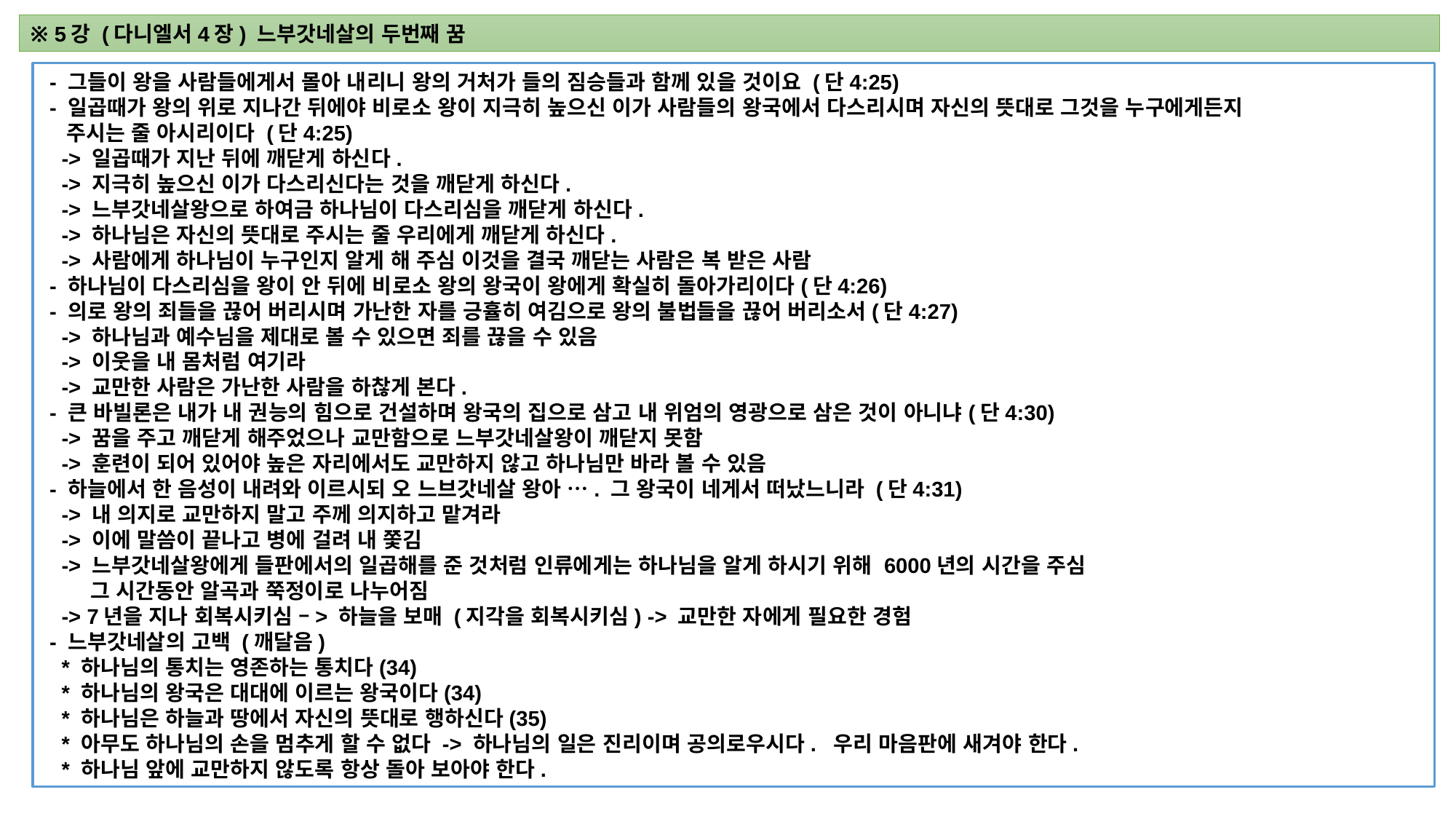

※ 5강 (다니엘서4장) 느부갓네살의 두번째 꿈
 - 그들이 왕을 사람들에게서 몰아 내리니 왕의 거처가 들의 짐승들과 함께 있을 것이요 (단4:25)
 - 일곱때가 왕의 위로 지나간 뒤에야 비로소 왕이 지극히 높으신 이가 사람들의 왕국에서 다스리시며 자신의 뜻대로 그것을 누구에게든지
   주시는 줄 아시리이다 (단4:25)
   -> 일곱때가 지난 뒤에 깨닫게 하신다.
   -> 지극히 높으신 이가 다스리신다는 것을 깨닫게 하신다.
   -> 느부갓네살왕으로 하여금 하나님이 다스리심을 깨닫게 하신다.
   -> 하나님은 자신의 뜻대로 주시는 줄 우리에게 깨닫게 하신다.
   -> 사람에게 하나님이 누구인지 알게 해 주심 이것을 결국 깨닫는 사람은 복 받은 사람
 - 하나님이 다스리심을 왕이 안 뒤에 비로소 왕의 왕국이 왕에게 확실히 돌아가리이다(단4:26)
 - 의로 왕의 죄들을 끊어 버리시며 가난한 자를 긍휼히 여김으로 왕의 불법들을 끊어 버리소서(단4:27)
   -> 하나님과 예수님을 제대로 볼 수 있으면 죄를 끊을 수 있음
   -> 이웃을 내 몸처럼 여기라
   -> 교만한 사람은 가난한 사람을 하찮게 본다.
 - 큰 바빌론은 내가 내 권능의 힘으로 건설하며 왕국의 집으로 삼고 내 위엄의 영광으로 삼은 것이 아니냐(단4:30)
   -> 꿈을 주고 깨닫게 해주었으나 교만함으로 느부갓네살왕이 깨닫지 못함
   -> 훈련이 되어 있어야 높은 자리에서도 교만하지 않고 하나님만 바라 볼 수 있음
 - 하늘에서 한 음성이 내려와 이르시되 오 느브갓네살 왕아 …. 그 왕국이 네게서 떠났느니라 (단4:31)
   -> 내 의지로 교만하지 말고 주께 의지하고 맡겨라
   -> 이에 말씀이 끝나고 병에 걸려 내 쫓김
   -> 느부갓네살왕에게 들판에서의 일곱해를 준 것처럼 인류에게는 하나님을 알게 하시기 위해 6000년의 시간을 주심
       그 시간동안 알곡과 쭉정이로 나누어짐
   -> 7년을 지나 회복시키심 –> 하늘을 보매 (지각을 회복시키심) -> 교만한 자에게 필요한 경험
 - 느부갓네살의 고백 (깨달음)
   * 하나님의 통치는 영존하는 통치다(34)
   * 하나님의 왕국은 대대에 이르는 왕국이다(34)
   * 하나님은 하늘과 땅에서 자신의 뜻대로 행하신다(35)
   * 아무도 하나님의 손을 멈추게 할 수 없다 -> 하나님의 일은 진리이며 공의로우시다.  우리 마음판에 새겨야 한다.
   * 하나님 앞에 교만하지 않도록 항상 돌아 보아야 한다.